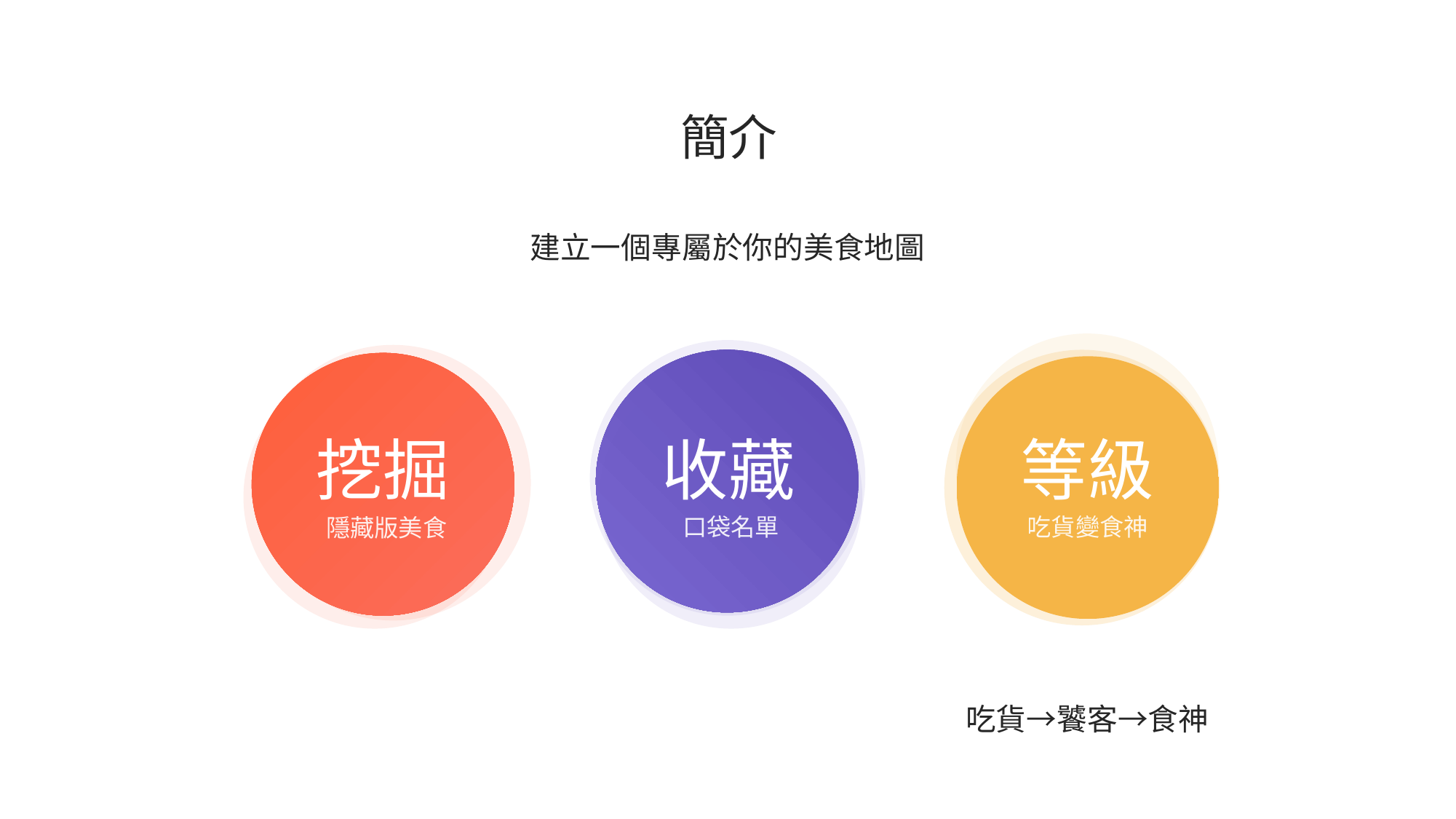

簡介
建立一個專屬於你的美食地圖

挖掘
隱藏版美食
收藏
口袋名單
等級
吃貨變食神
吃貨→饕客→食神